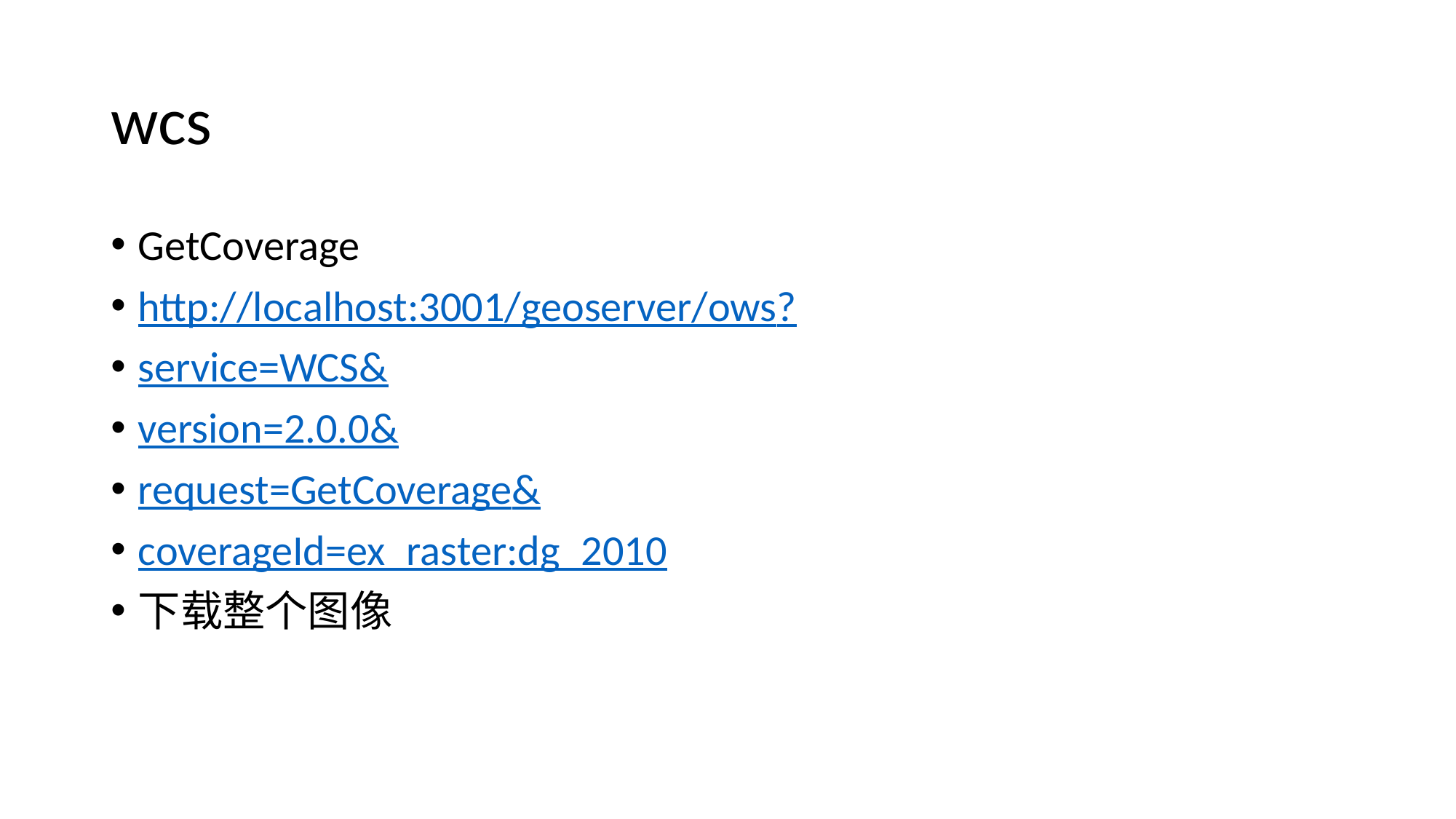

# wcs
GetCoverage
http://localhost:3001/geoserver/ows?
service=WCS&
version=2.0.0&
request=GetCoverage&
coverageId=ex_raster:dg_2010
下载整个图像